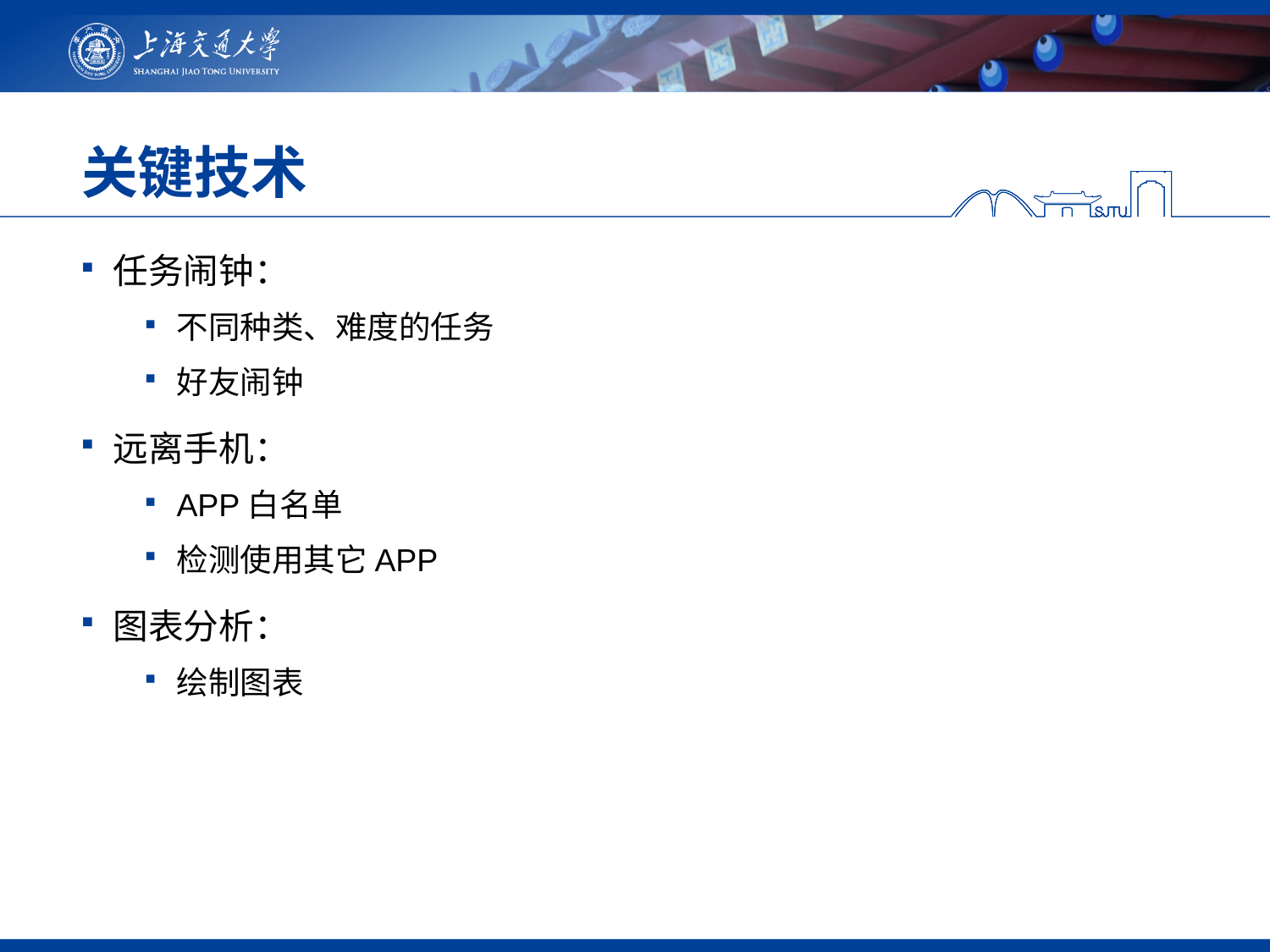

# 关键技术
任务闹钟：
不同种类、难度的任务
好友闹钟
远离手机：
APP白名单
检测使用其它APP
图表分析：
绘制图表